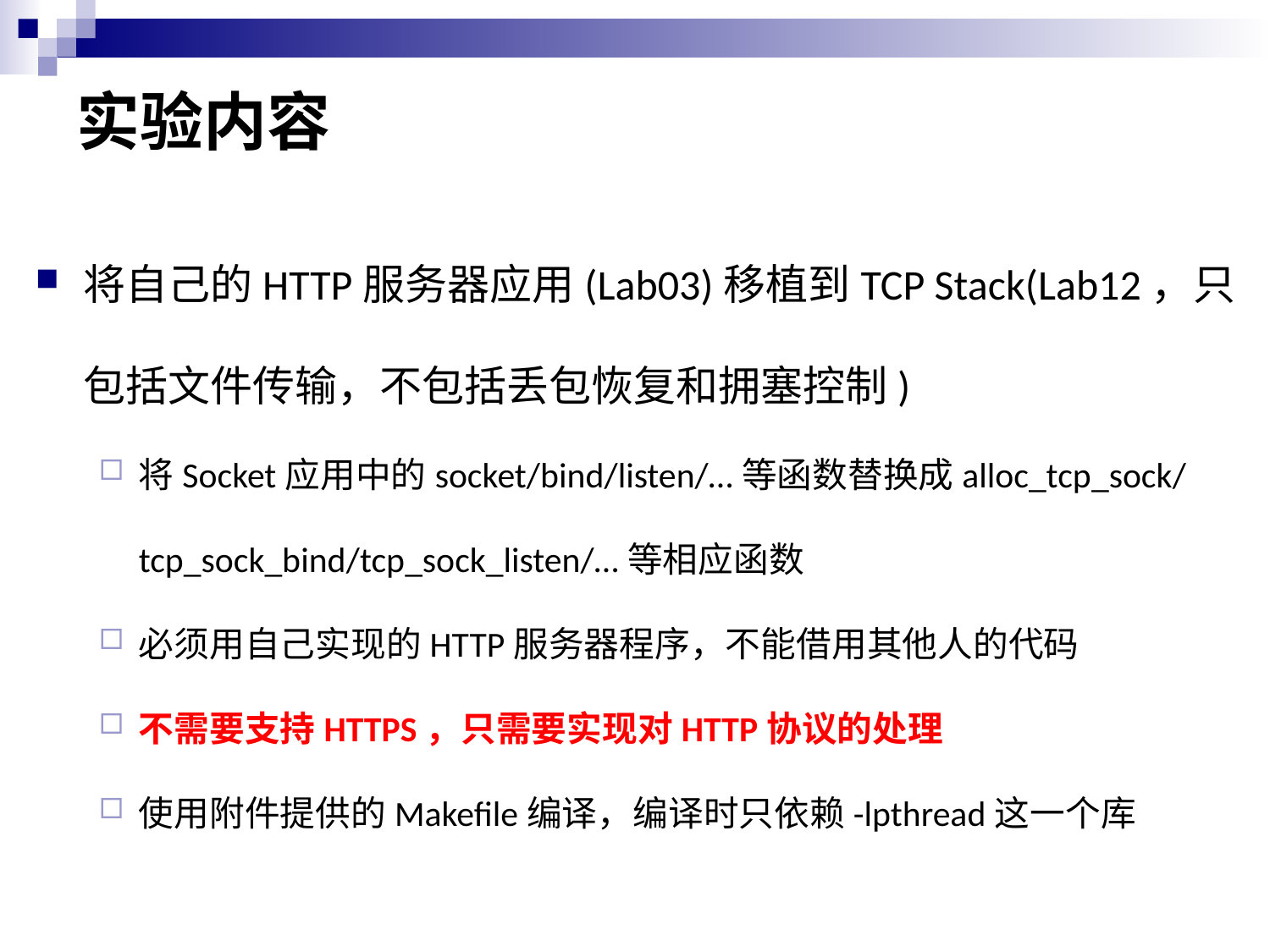

# 实验内容
将自己的HTTP服务器应用(Lab03)移植到TCP Stack(Lab12，只包括文件传输，不包括丢包恢复和拥塞控制)
将Socket应用中的socket/bind/listen/…等函数替换成alloc_tcp_sock/ tcp_sock_bind/tcp_sock_listen/…等相应函数
必须用自己实现的HTTP服务器程序，不能借用其他人的代码
不需要支持HTTPS，只需要实现对HTTP协议的处理
使用附件提供的Makefile编译，编译时只依赖-lpthread这一个库

2